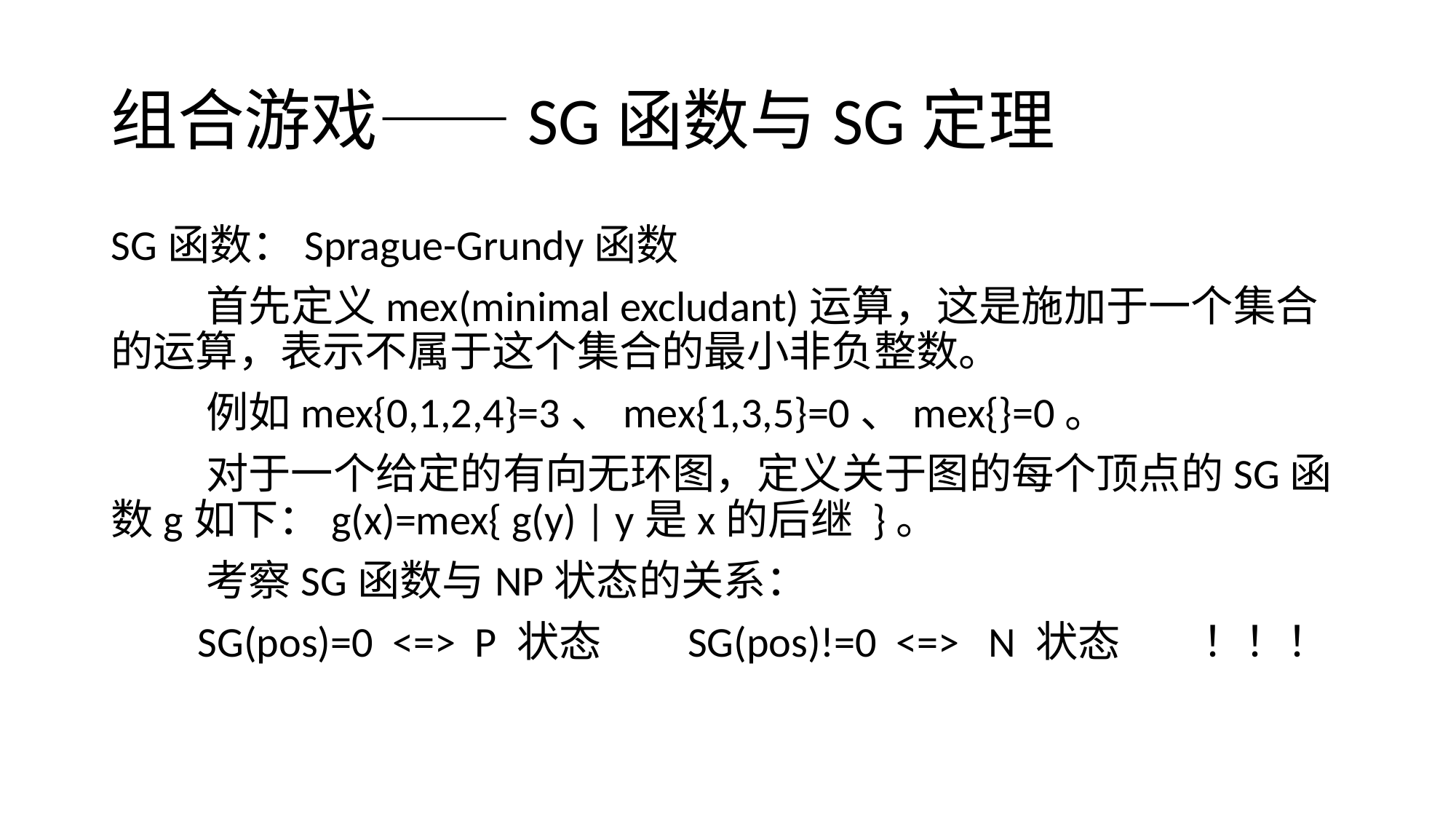

# 组合游戏——SG函数与SG定理
SG函数：Sprague-Grundy函数
         首先定义mex(minimal excludant)运算，这是施加于一个集合的运算，表示不属于这个集合的最小非负整数。
         例如mex{0,1,2,4}=3、mex{1,3,5}=0、mex{}=0。
         对于一个给定的有向无环图，定义关于图的每个顶点的SG函数g如下：g(x)=mex{ g(y) | y是x的后继 }。
         考察SG函数与NP状态的关系：
         SG(pos)=0  <=>  P 状态        SG(pos)!=0  <=>   N 状态	！！！